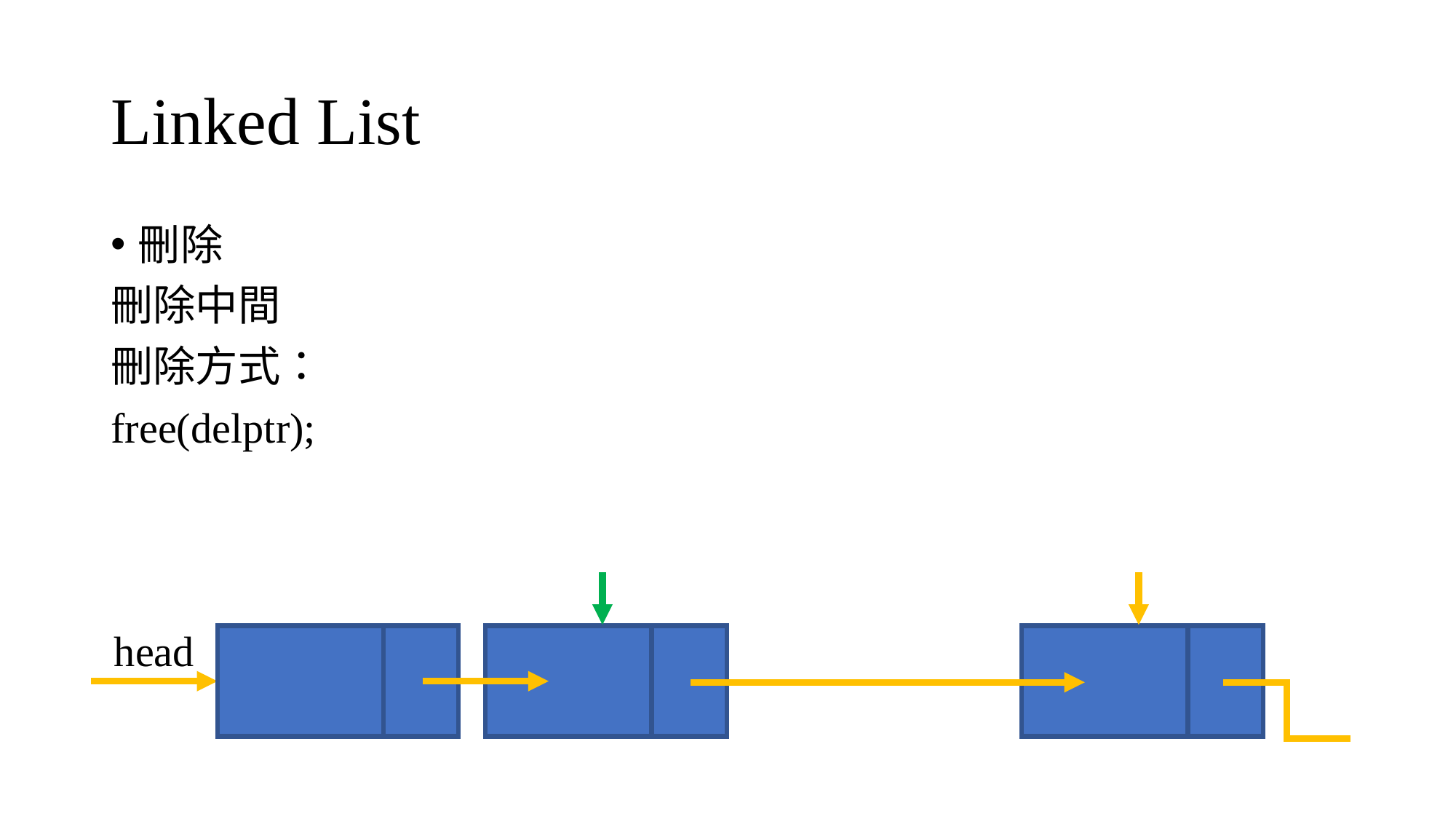

# Linked List
刪除
刪除中間
刪除方式：
free(delptr);
head